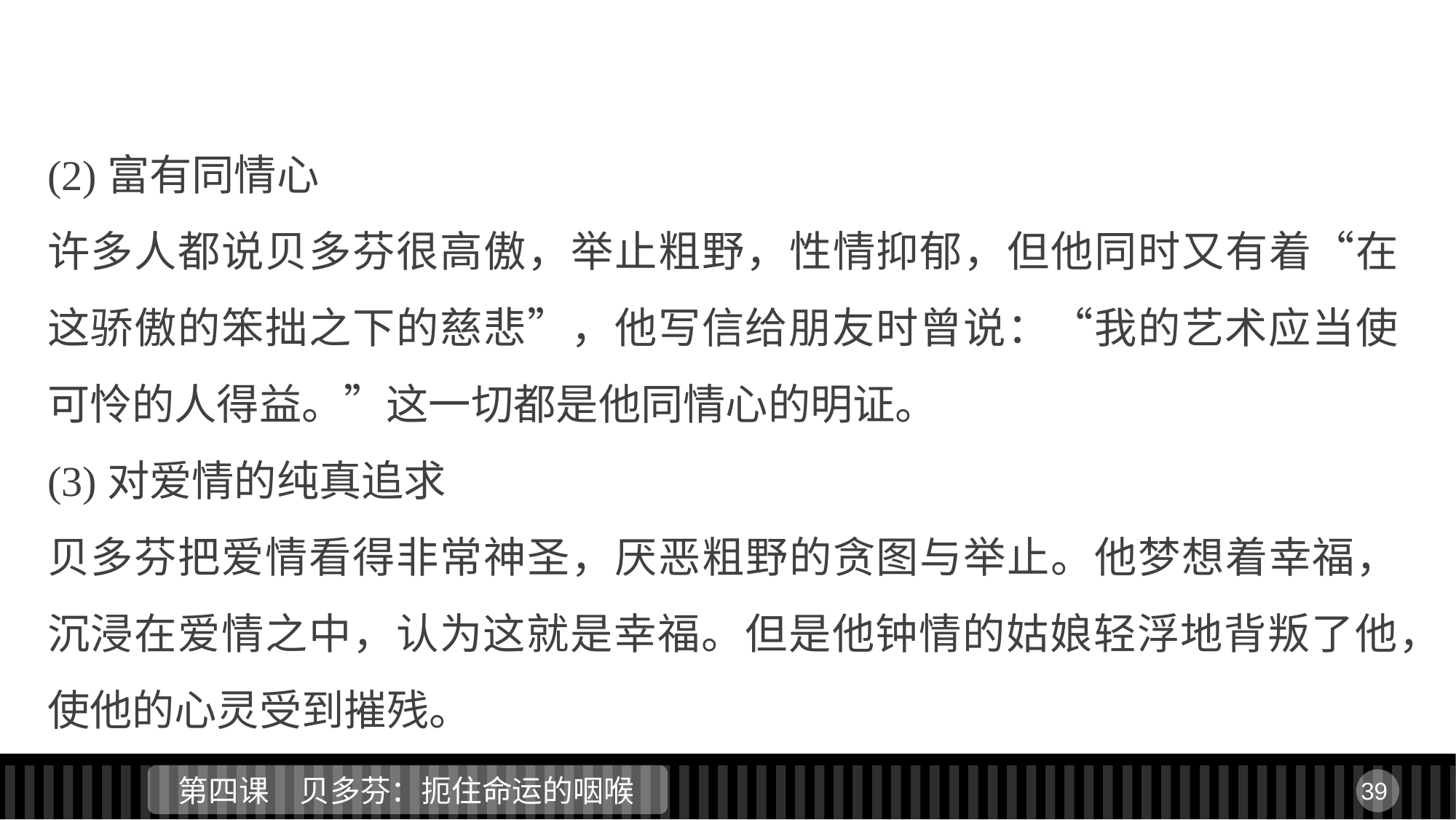

(2)富有同情心
许多人都说贝多芬很高傲，举止粗野，性情抑郁，但他同时又有着“在这骄傲的笨拙之下的慈悲”，他写信给朋友时曾说：“我的艺术应当使可怜的人得益。”这一切都是他同情心的明证。
(3)对爱情的纯真追求
贝多芬把爱情看得非常神圣，厌恶粗野的贪图与举止。他梦想着幸福，沉浸在爱情之中，认为这就是幸福。但是他钟情的姑娘轻浮地背叛了他，使他的心灵受到摧残。